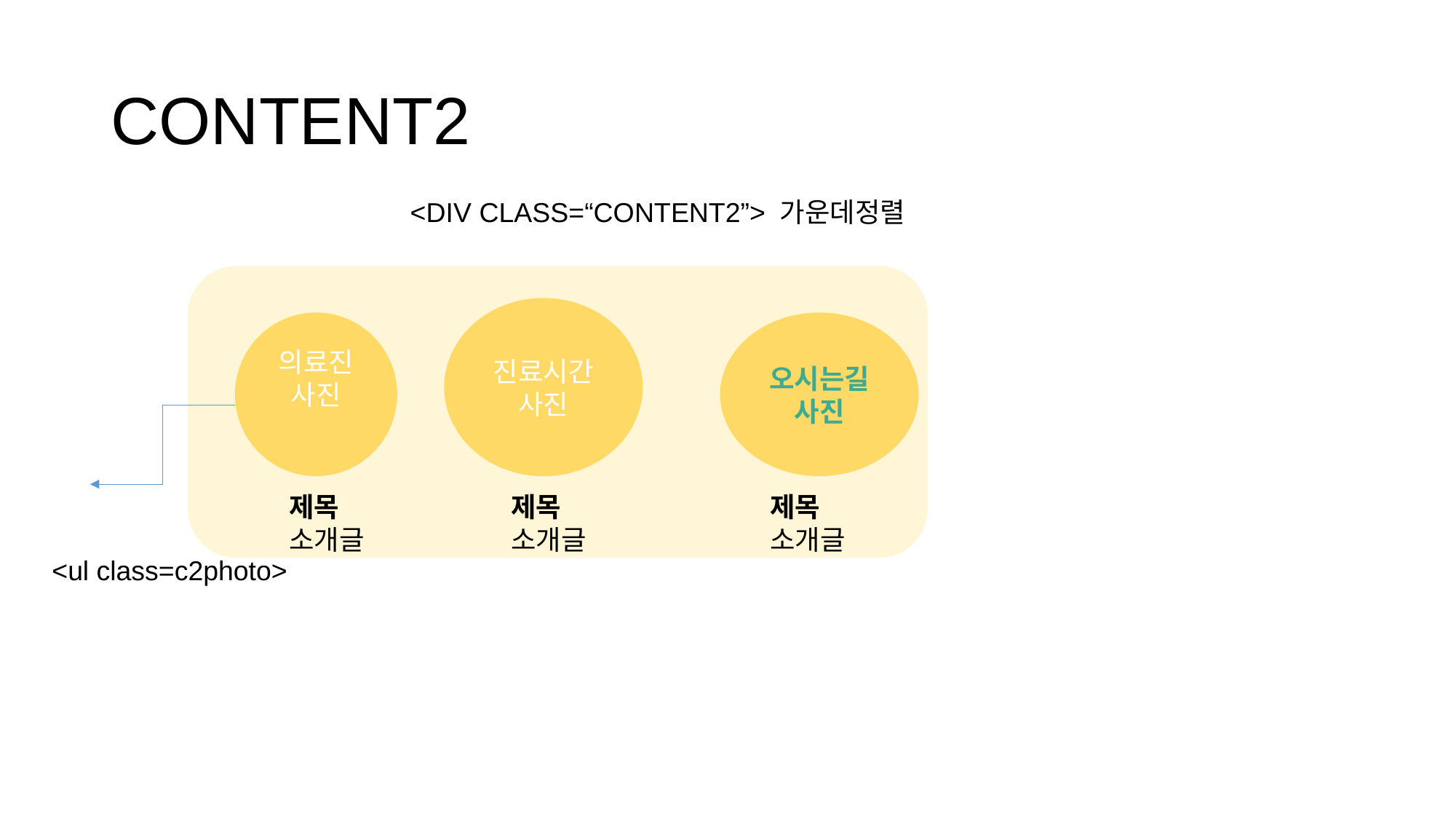

# CONTENT2
<DIV CLASS=“CONTENT2”> 가운데정렬

진료시간
사진
의료진
사진
오시는길
사진
제목
소개글
제목
소개글
제목
소개글
<ul class=c2photo>